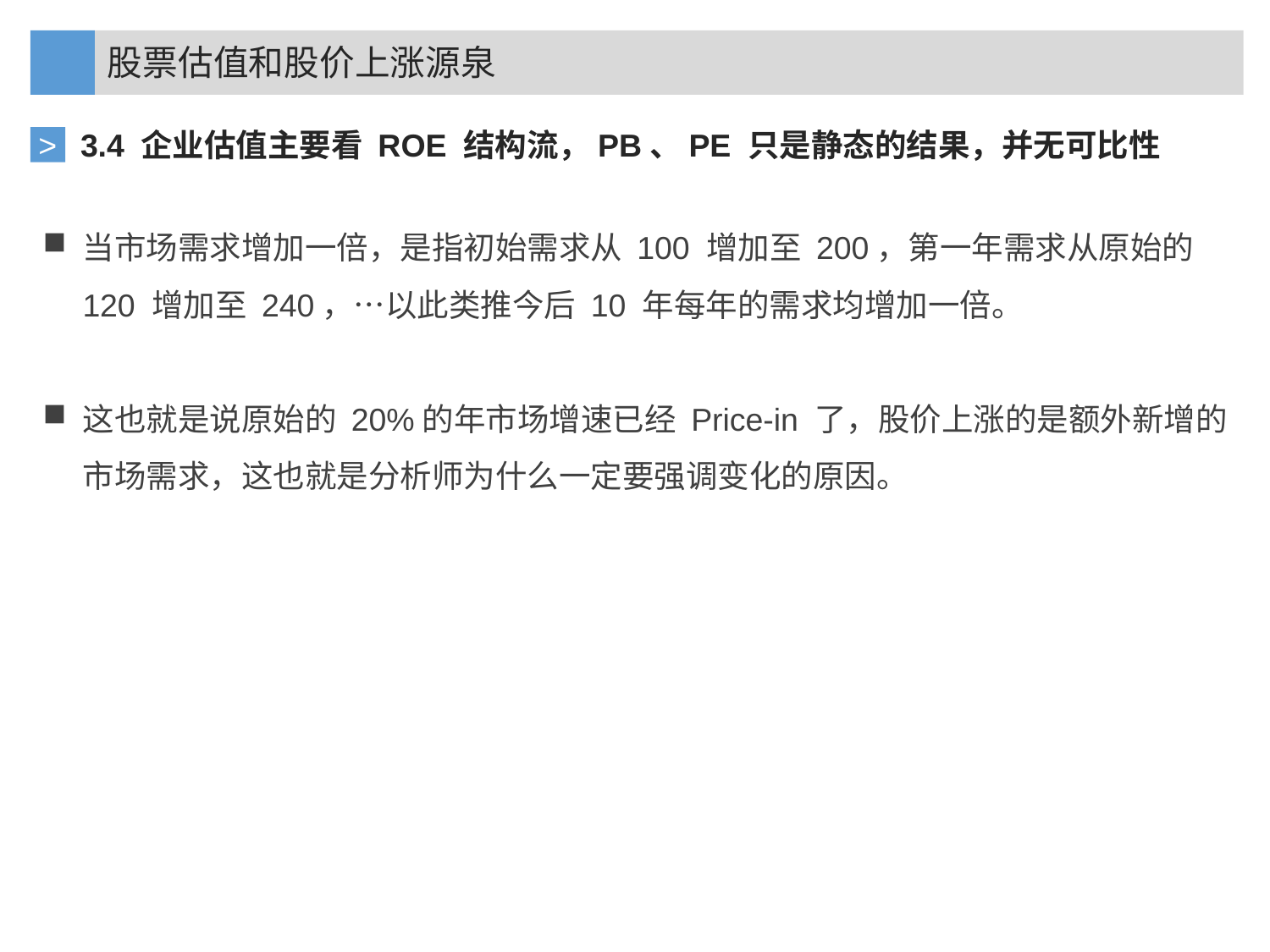

股票估值和股价上涨源泉
3.4 企业估值主要看 ROE 结构流，PB、PE 只是静态的结果，并无可比性
>
当市场需求增加一倍，是指初始需求从 100 增加至 200，第一年需求从原始的 120 增加至 240，…以此类推今后 10 年每年的需求均增加一倍。

这也就是说原始的 20%的年市场增速已经 Price-in 了，股价上涨的是额外新增的市场需求，这也就是分析师为什么一定要强调变化的原因。